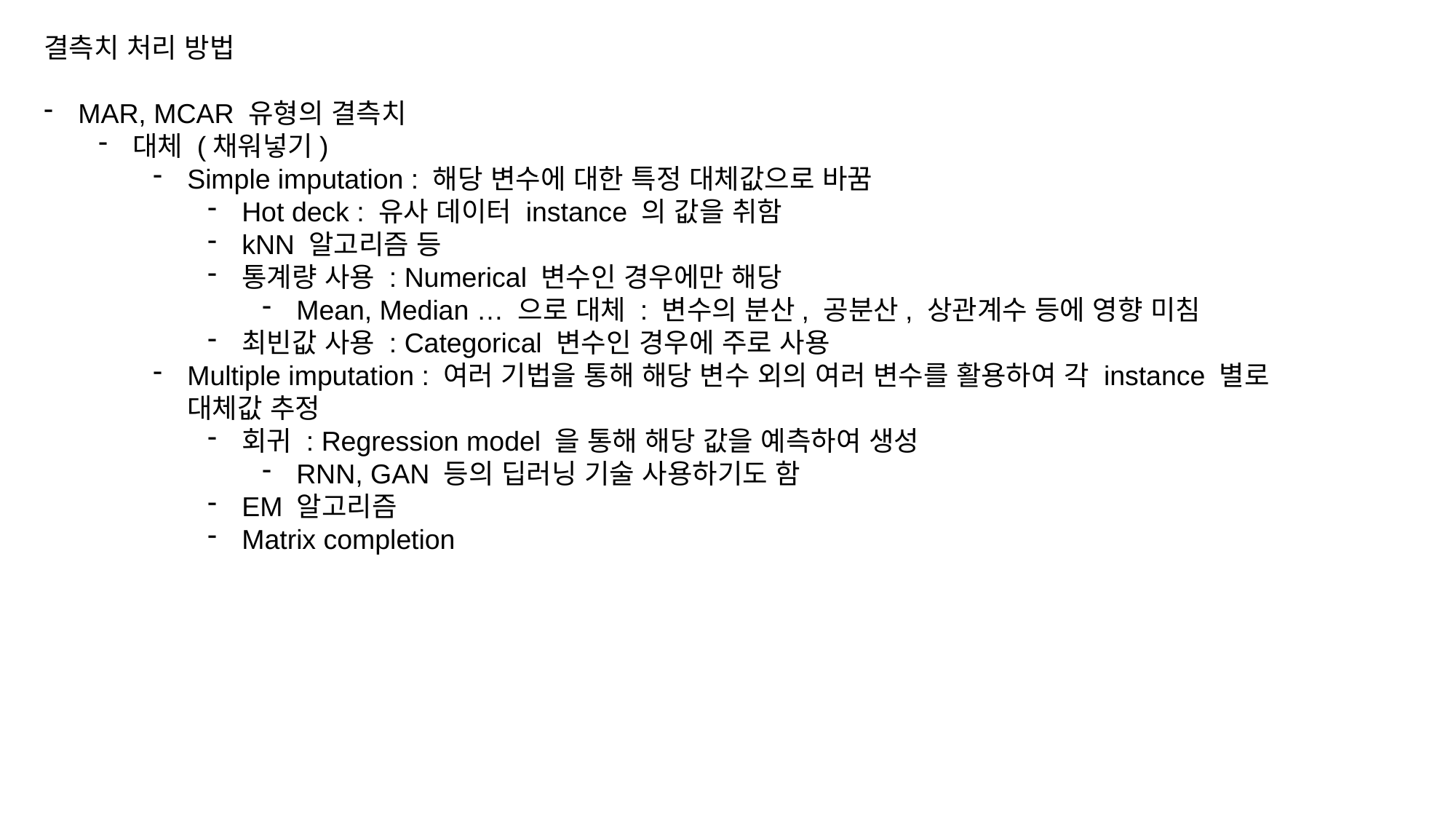

결측치 처리 방법

MAR, MCAR 유형의 결측치
대체 (채워넣기)
Simple imputation : 해당 변수에 대한 특정 대체값으로 바꿈
Hot deck : 유사 데이터 instance 의 값을 취함
kNN 알고리즘 등
통계량 사용 : Numerical 변수인 경우에만 해당
Mean, Median … 으로 대체 : 변수의 분산, 공분산, 상관계수 등에 영향 미침
최빈값 사용 : Categorical 변수인 경우에 주로 사용
Multiple imputation : 여러 기법을 통해 해당 변수 외의 여러 변수를 활용하여 각 instance 별로 대체값 추정
회귀 : Regression model 을 통해 해당 값을 예측하여 생성
RNN, GAN 등의 딥러닝 기술 사용하기도 함
EM 알고리즘
Matrix completion